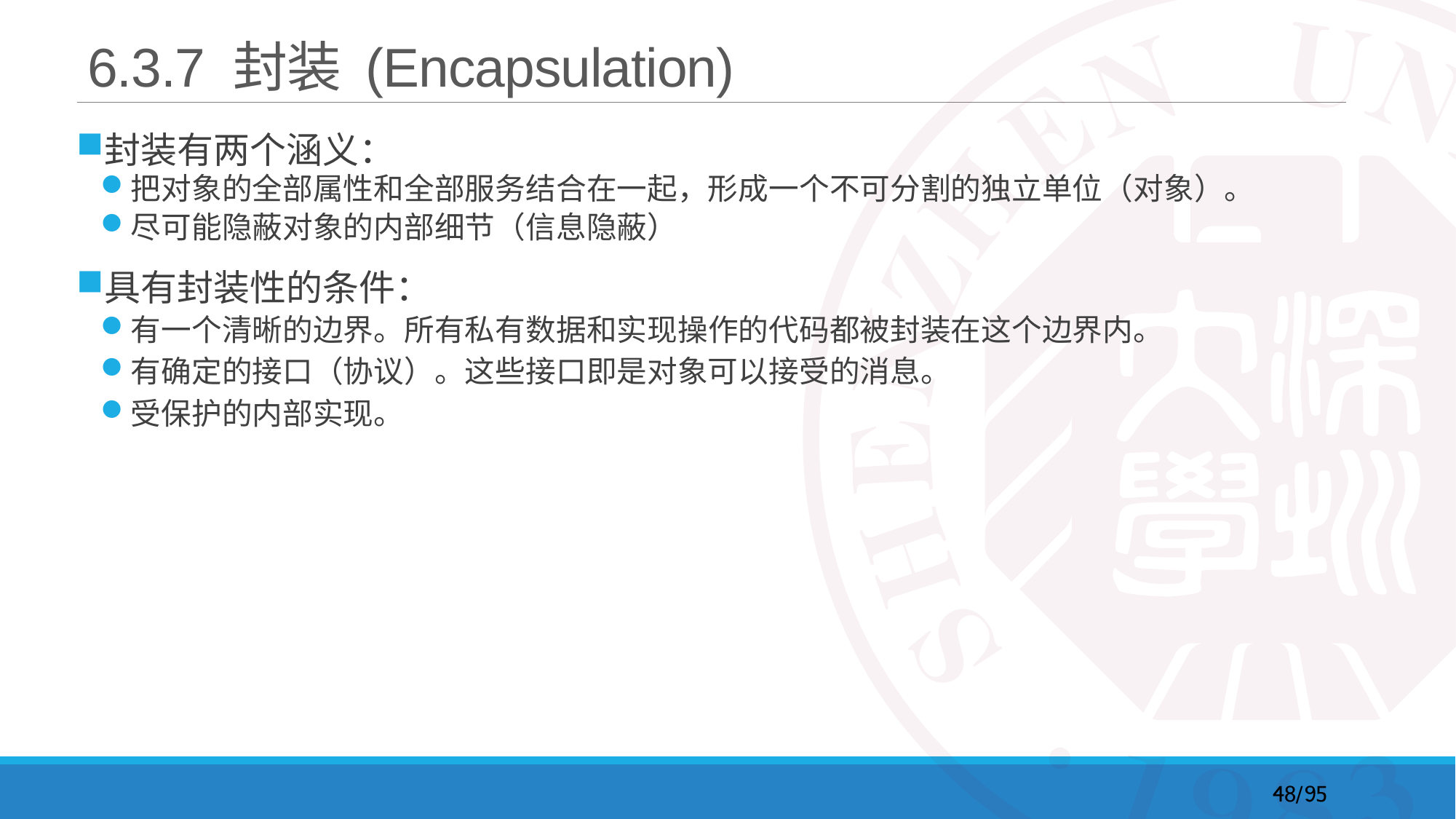

# 6.3.7 封装 (Encapsulation)
封装有两个涵义：
把对象的全部属性和全部服务结合在一起，形成一个不可分割的独立单位（对象）。
尽可能隐蔽对象的内部细节（信息隐蔽）
具有封装性的条件：
有一个清晰的边界。所有私有数据和实现操作的代码都被封装在这个边界内。
有确定的接口（协议）。这些接口即是对象可以接受的消息。
受保护的内部实现。
48/95